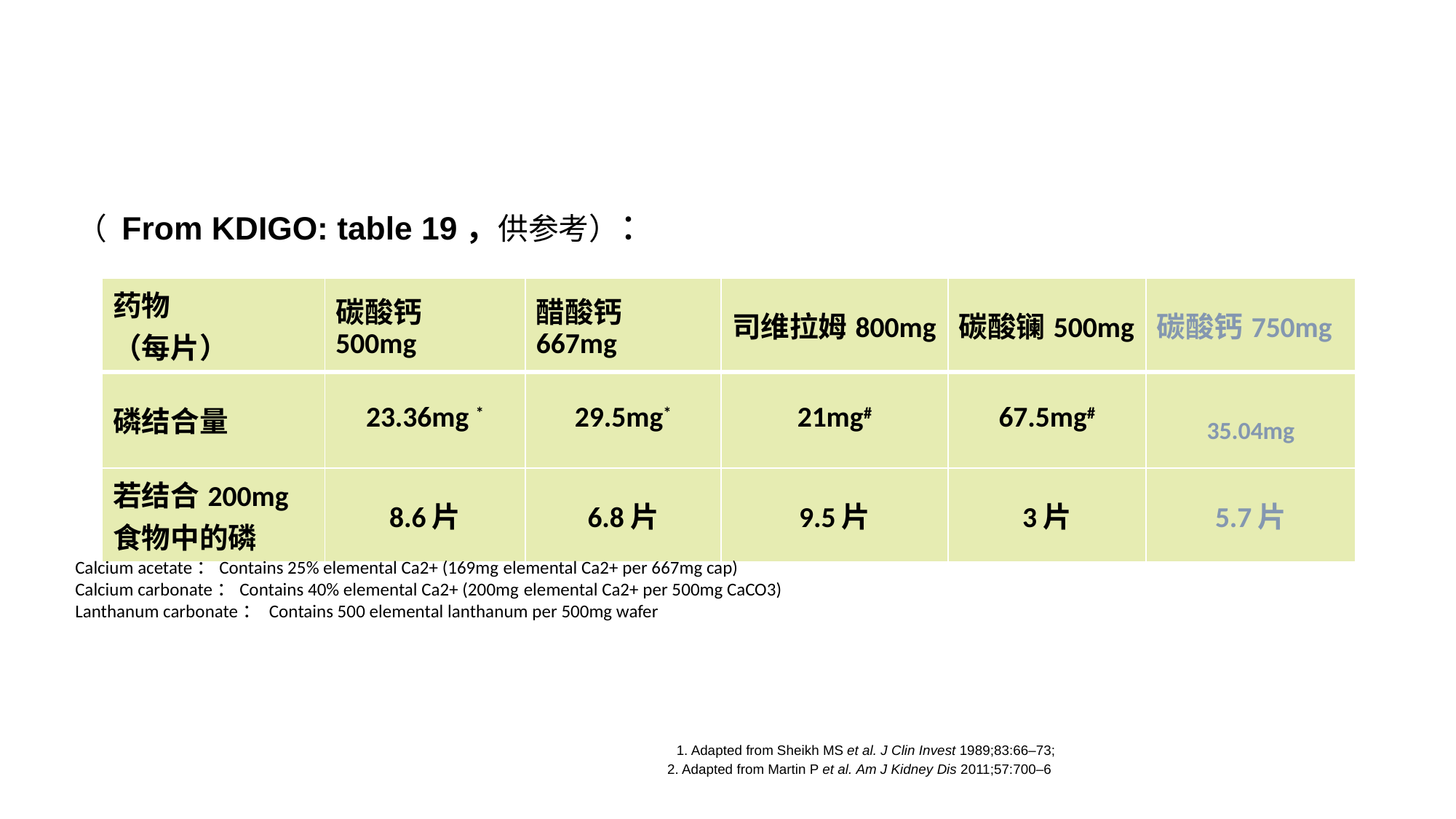

（ From KDIGO: table 19，供参考）：
| 药物 （每片） | 碳酸钙 500mg | 醋酸钙 667mg | 司维拉姆800mg | 碳酸镧500mg | 碳酸钙750mg |
| --- | --- | --- | --- | --- | --- |
| 磷结合量 | 23.36mg \* | 29.5mg\* | 21mg# | 67.5mg# | 35.04mg |
| 若结合200mg食物中的磷 | 8.6片 | 6.8片 | 9.5片 | 3片 | 5.7片 |
Calcium acetate：Contains 25% elemental Ca2+ (169mg elemental Ca2+ per 667mg cap)
Calcium carbonate：Contains 40% elemental Ca2+ (200mg elemental Ca2+ per 500mg CaCO3)
Lanthanum carbonate： Contains 500 elemental lanthanum per 500mg wafer

1. Adapted from Sheikh MS et al. J Clin Invest 1989;83:66–73;
2. Adapted from Martin P et al. Am J Kidney Dis 2011;57:700–6